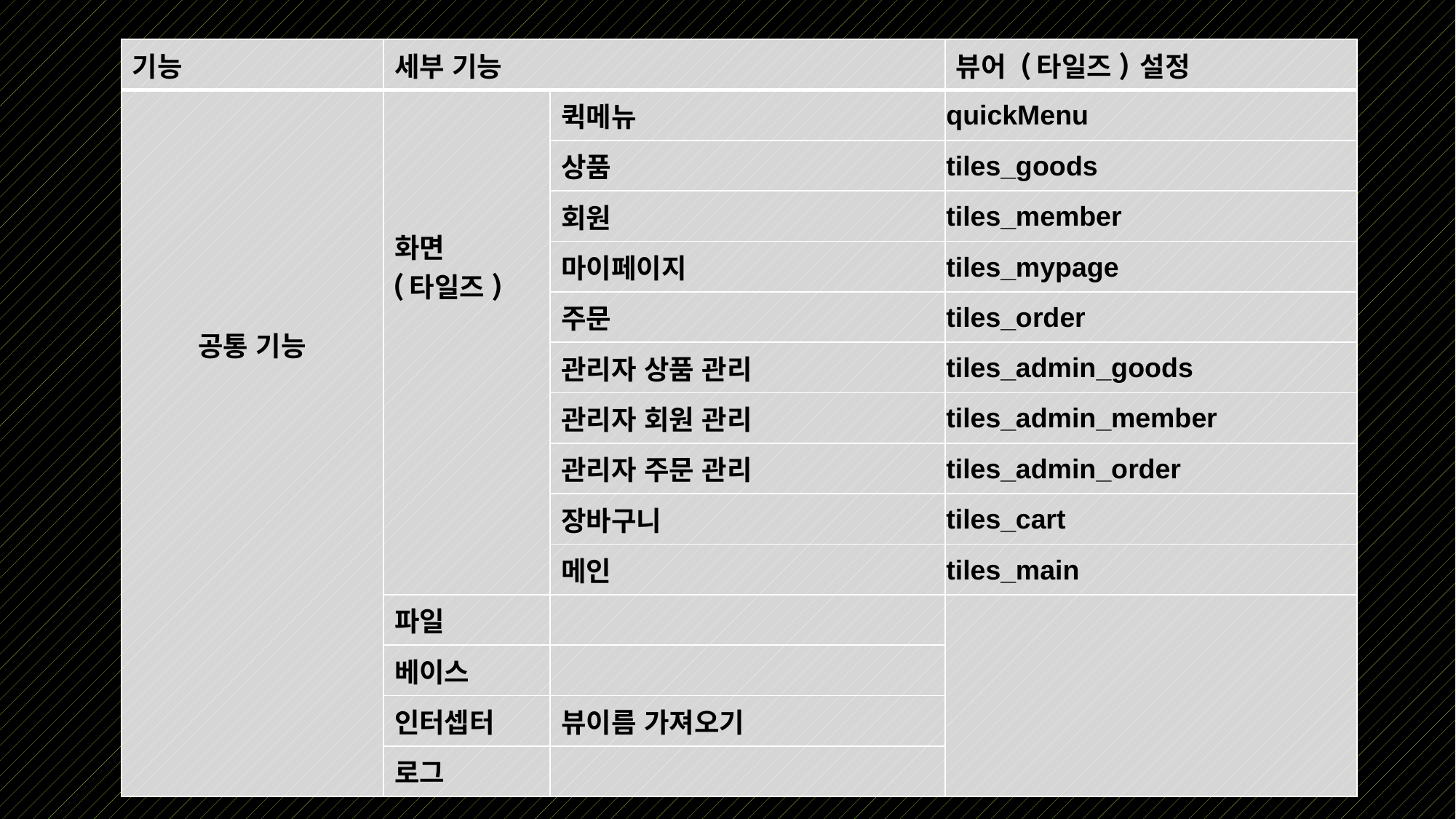

| 기능 | 세부 기능 |  | 뷰어 (타일즈) 설정 |
| --- | --- | --- | --- |
| 공통 기능 | 화면 (타일즈) | 퀵메뉴 | quickMenu |
|  |  | 상품 | tiles\_goods |
|  |  | 회원 | tiles\_member |
|  |  | 마이페이지 | tiles\_mypage |
|  |  | 주문 | tiles\_order |
|  |  | 관리자 상품 관리 | tiles\_admin\_goods |
|  |  | 관리자 회원 관리 | tiles\_admin\_member |
|  |  | 관리자 주문 관리 | tiles\_admin\_order |
|  |  | 장바구니 | tiles\_cart |
|  |  | 메인 | tiles\_main |
|  | 파일 |  |  |
|  | 베이스 |  |  |
|  | 인터셉터 | 뷰이름 가져오기 |  |
|  | 로그 |  |  |